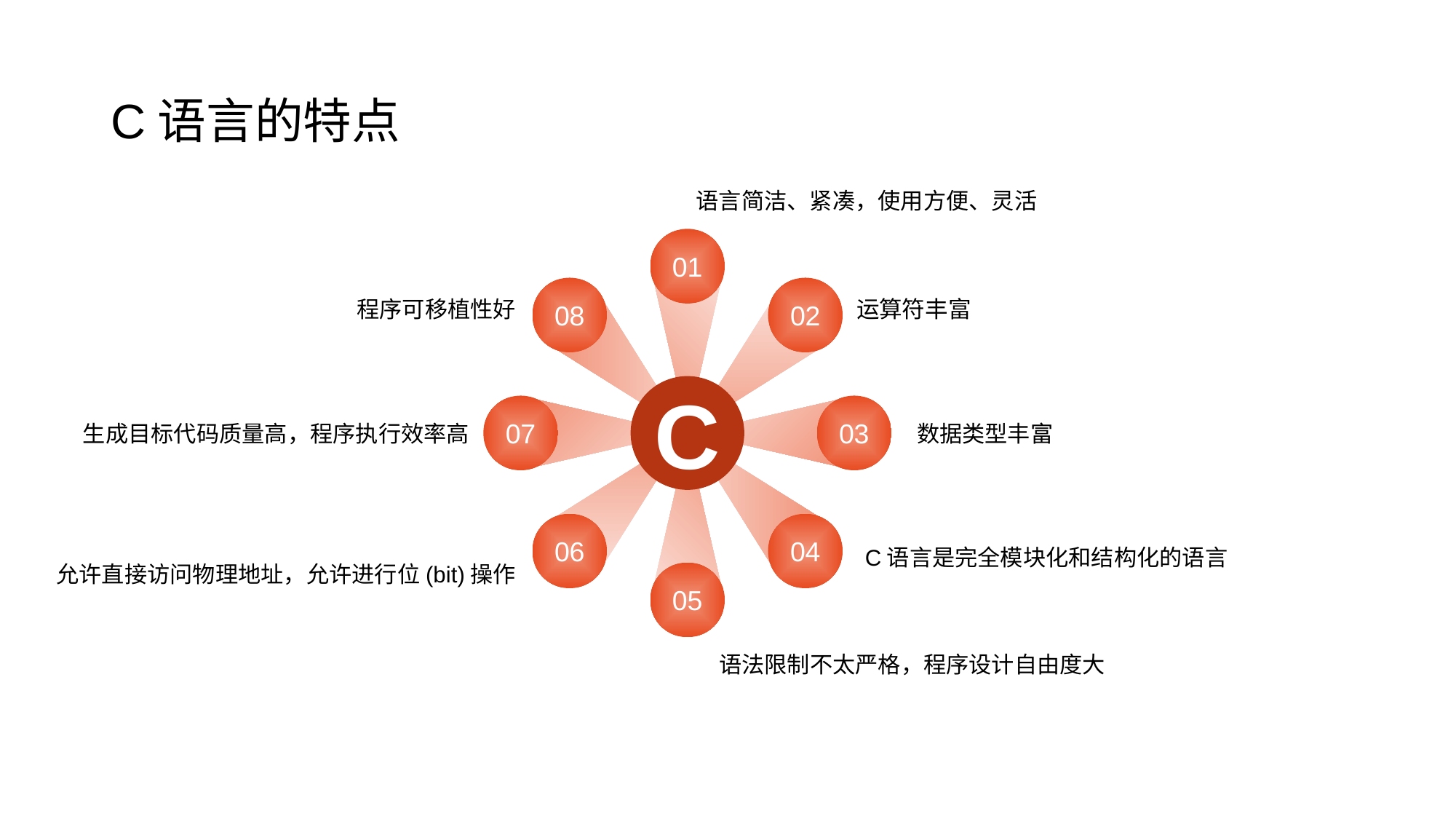

# C语言的特点
 语言简洁、紧凑，使用方便、灵活
01

08
02

07
03

06
04
05
程序可移植性好
运算符丰富
C
生成目标代码质量高，程序执行效率高
 数据类型丰富
允许直接访问物理地址，允许进行位(bit)操作
C语言是完全模块化和结构化的语言
语法限制不太严格，程序设计自由度大